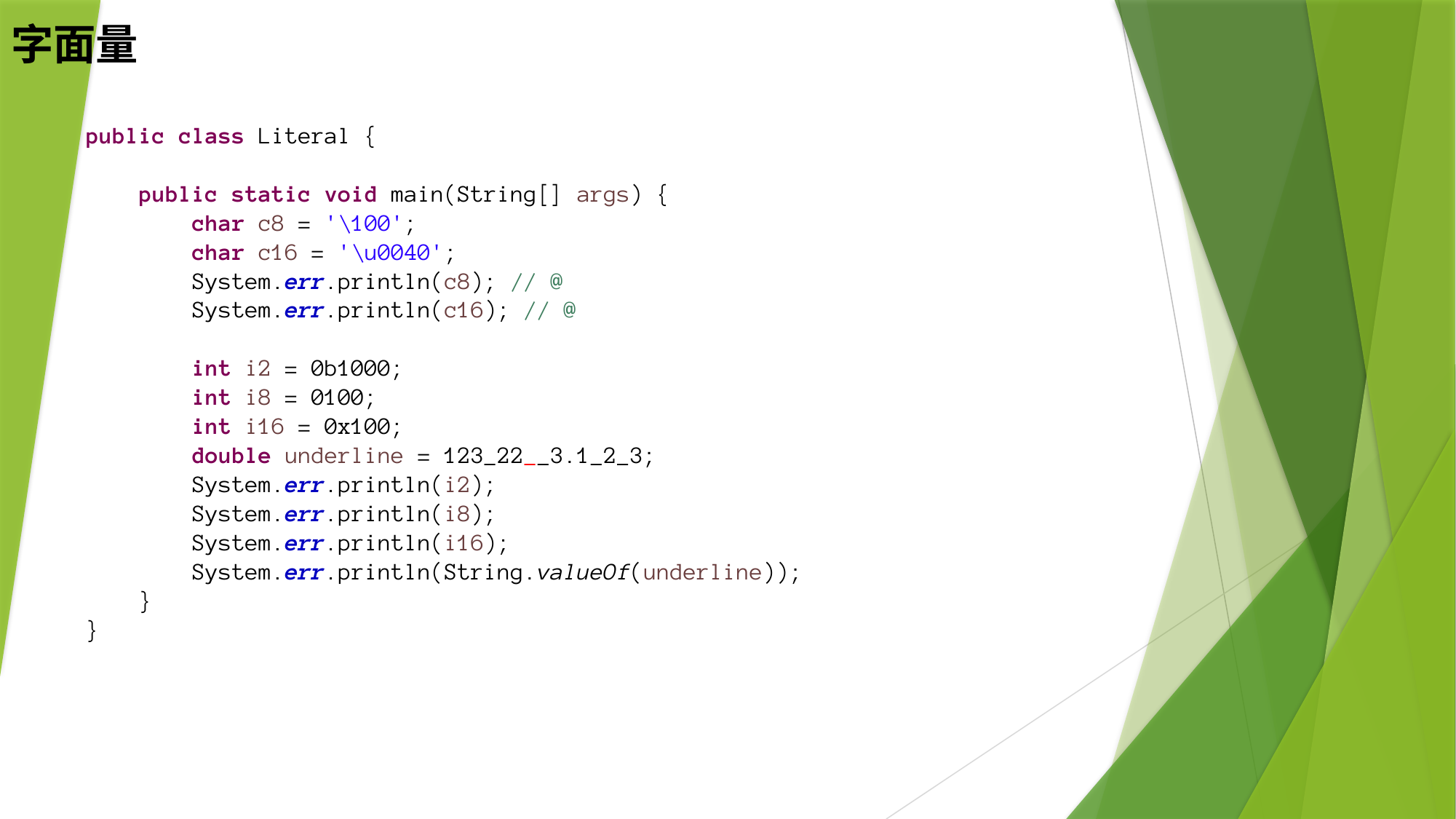

# 字面量
public class Literal {

    public static void main(String[] args) {
        char c8 = '\100';
        char c16 = '\u0040';
        System.err.println(c8); // @
        System.err.println(c16); // @

        int i2 = 0b1000;
        int i8 = 0100;
        int i16 = 0x100;
        double underline = 123_22__3.1_2_3;
        System.err.println(i2);
        System.err.println(i8);
        System.err.println(i16);
        System.err.println(String.valueOf(underline));
    }
}